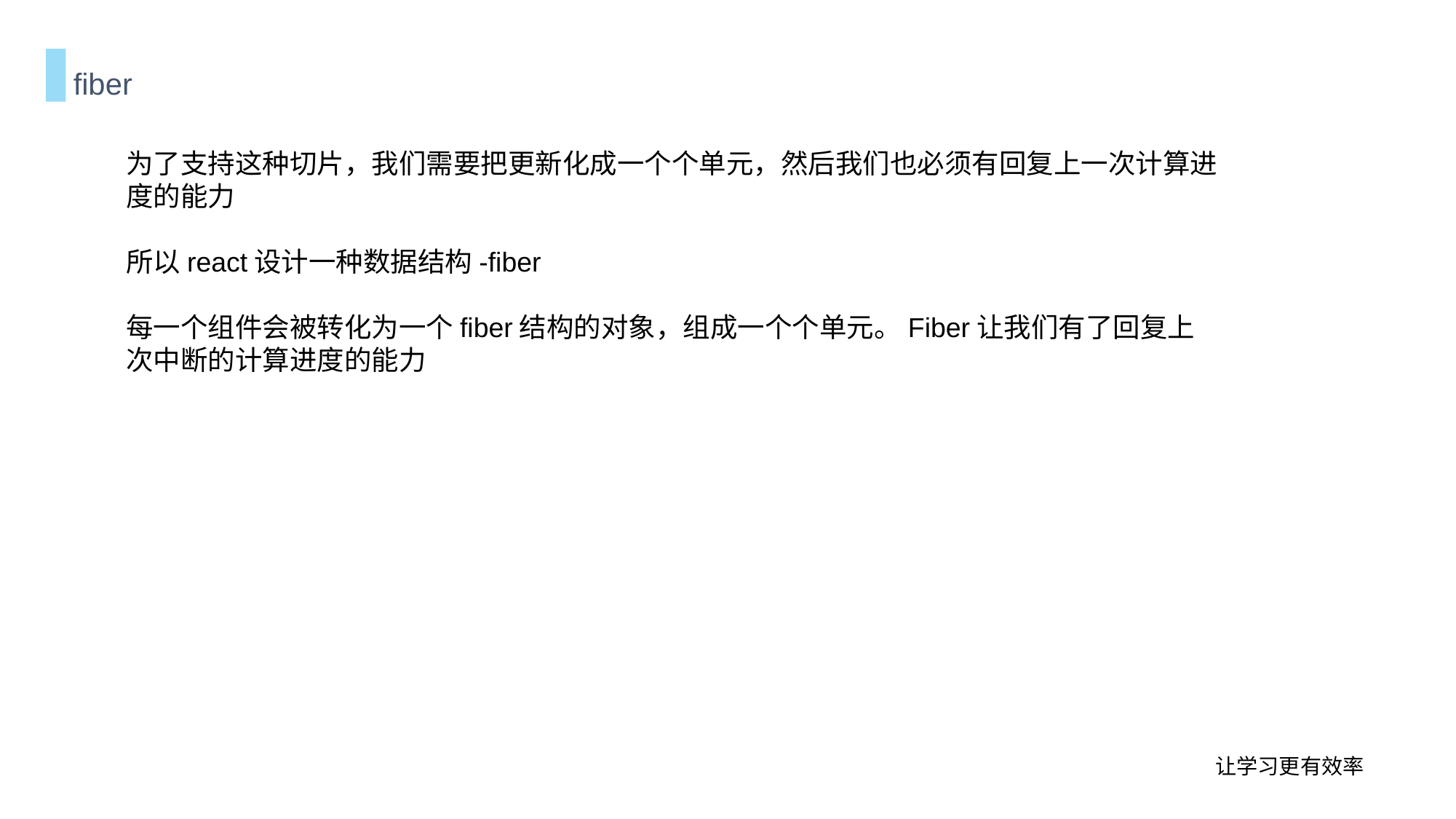

fiber

为了支持这种切片，我们需要把更新化成一个个单元，然后我们也必须有回复上一次计算进度的能力

所以react设计一种数据结构-fiber

每一个组件会被转化为一个fiber结构的对象，组成一个个单元。Fiber让我们有了回复上次中断的计算进度的能力